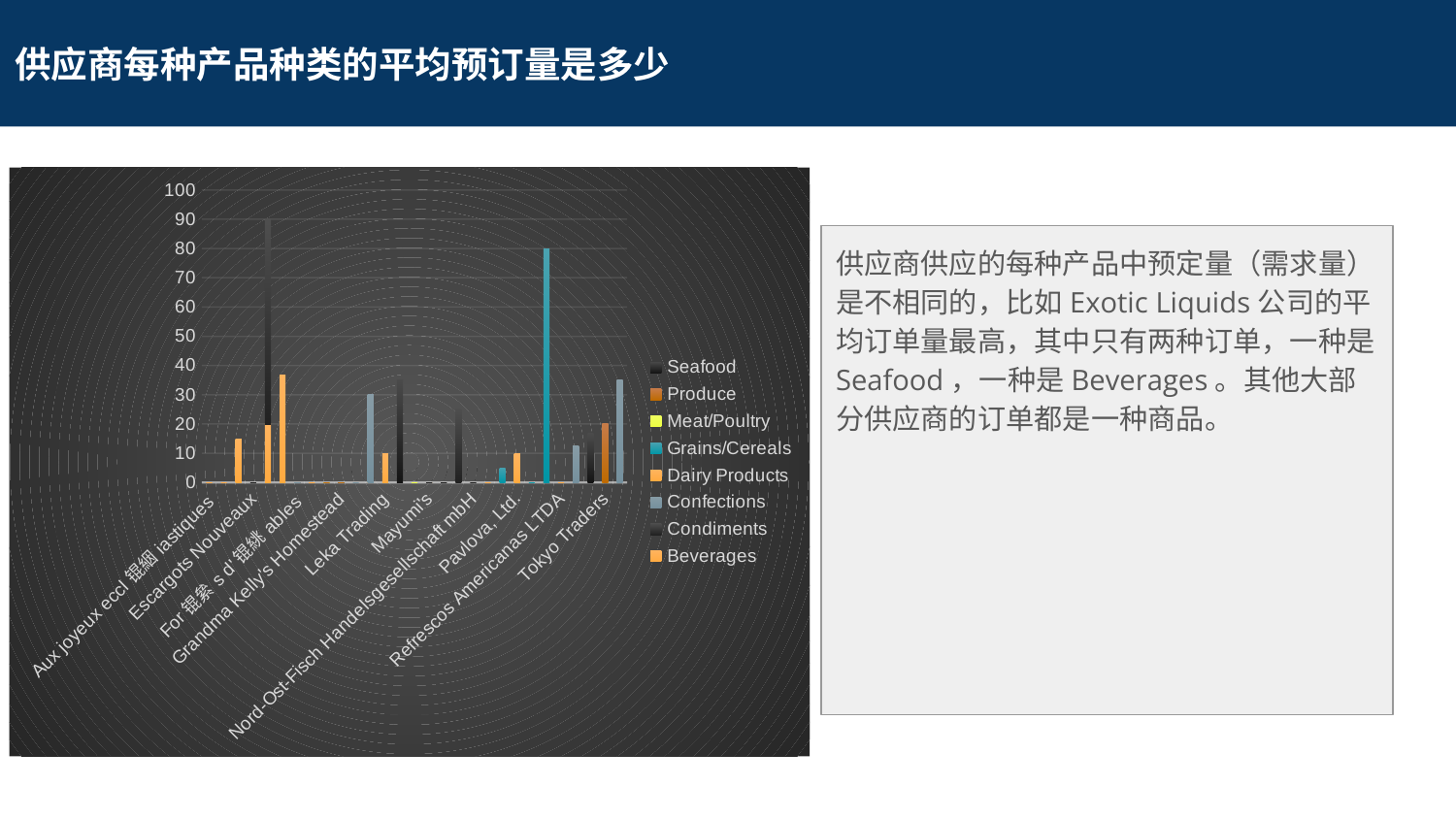

# 供应商每种产品种类的平均预订量是多少

### Chart

| Category | Beverages | Condiments | Confections | Dairy Products | Grains/Cereals | Meat/Poultry | Produce | Seafood |
|---|---|---|---|---|---|---|---|---|
| Aux joyeux eccl锟絪iastiques | 0.0 | None | None | None | None | None | None | None |
| Bigfoot Breweries | 0.0 | None | None | None | None | None | None | None |
| Cooperativa de Quesos 'Las Cabras' | None | None | None | 15.0 | None | None | None | None |
| Escargots Nouveaux | None | None | None | None | None | None | None | 0.0 |
| Exotic Liquids | 20.0 | 70.0 | None | None | None | None | None | None |
| Formaggi Fortini s.r.l. | None | None | None | 36.6666666666667 | None | None | None | None |
| For锟絫s d'锟絩ables | None | 0.0 | 0.0 | None | None | None | None | None |
| Gai p锟絫urage | None | None | None | 0.0 | None | None | None | None |
| G'day, Mate | None | None | None | None | 0.0 | 0.0 | 0.0 | None |
| Grandma Kelly's Homestead | None | 0.0 | None | None | None | None | 0.0 | None |
| Heli S锟斤拷waren GmbH & Co. KG | None | None | 0.0 | None | None | None | None | None |
| Karkki Oy | 0.0 | None | 30.0 | None | None | None | None | None |
| Leka Trading | 10.0 | 0.0 | None | None | 0.0 | None | None | None |
| Lyngbysild | None | None | None | None | None | None | None | 35.0 |
| Ma Maison | None | None | None | None | None | 0.0 | None | None |
| Mayumi's | None | 0.0 | None | None | None | None | 0.0 | 0.0 |
| New England Seafood Cannery | None | None | None | None | None | None | None | 0.0 |
| New Orleans Cajun Delights | None | 25.0 | None | None | None | None | None | None |
| Nord-Ost-Fisch Handelsgesellschaft mbH | None | None | None | None | None | None | None | 0.0 |
| Norske Meierier | None | None | None | 0.0 | None | None | None | None |
| Pasta Buttini s.r.l. | None | None | None | None | 5.0 | None | None | None |
| Pavlova, Ltd. | 10.0 | 0.0 | 0.0 | None | None | 0.0 | None | 0.0 |
| PB Kn锟絚kebr锟絛 AB | None | None | None | None | 0.0 | None | None | None |
| Plutzer Lebensmittelgro锟絤锟絩kte AG | 0.0 | 0.0 | None | None | 80.0 | 0.0 | 0.0 | None |
| Refrescos Americanas LTDA | 0.0 | None | None | None | None | None | None | None |
| Specialty Biscuits, Ltd. | None | None | 12.5 | None | None | None | None | None |
| Svensk Sj锟絝锟絛a AB | None | None | None | None | None | None | None | 16.6666666666667 |
| Tokyo Traders | None | None | None | None | None | 0.0 | 20.0 | 0.0 |
| Zaanse Snoepfabriek | None | None | 35.0 | None | None | None | None | None |
<visualization>
供应商供应的每种产品中预定量（需求量）是不相同的，比如Exotic Liquids公司的平均订单量最高，其中只有两种订单，一种是Seafood，一种是Beverages。其他大部分供应商的订单都是一种商品。